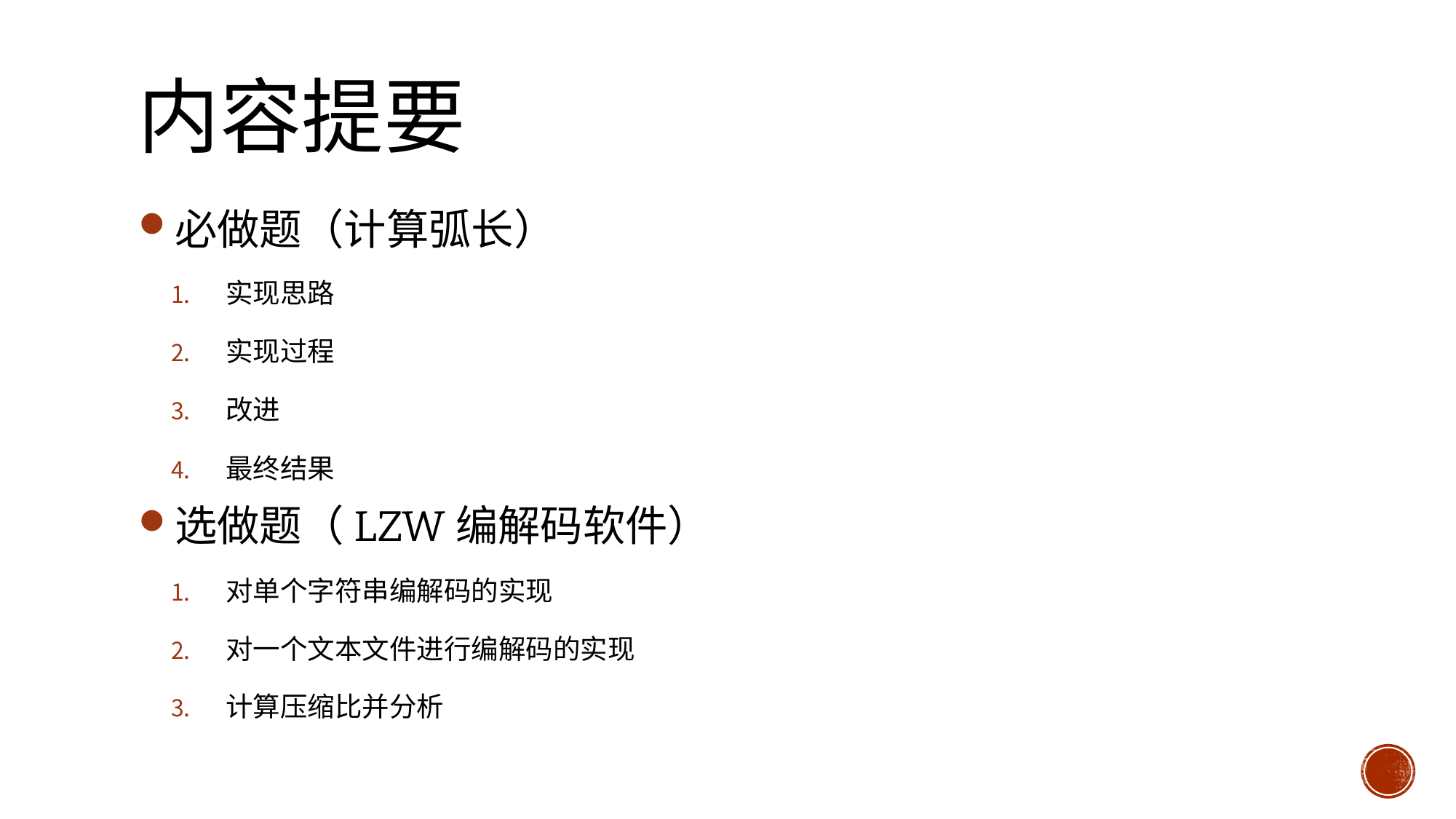

# 内容提要
必做题（计算弧长）
实现思路
实现过程
改进
最终结果
选做题（LZW编解码软件）
对单个字符串编解码的实现
对一个文本文件进行编解码的实现
计算压缩比并分析